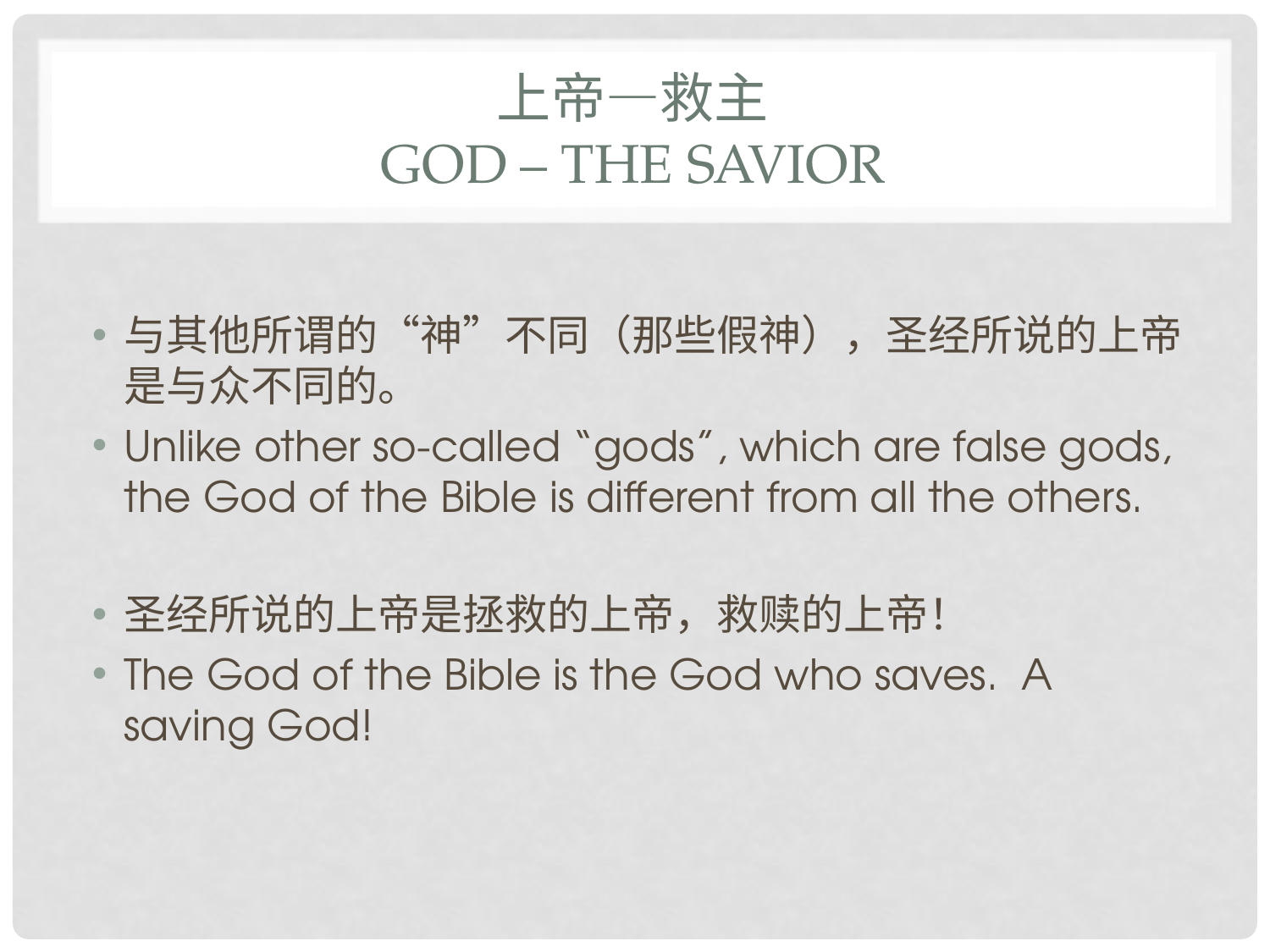

# 上帝—救主 God – the savior

与其他所谓的“神”不同（那些假神），圣经所说的上帝是与众不同的。
Unlike other so-called “gods”, which are false gods, the God of the Bible is different from all the others.

圣经所说的上帝是拯救的上帝，救赎的上帝！
The God of the Bible is the God who saves.  A saving God!